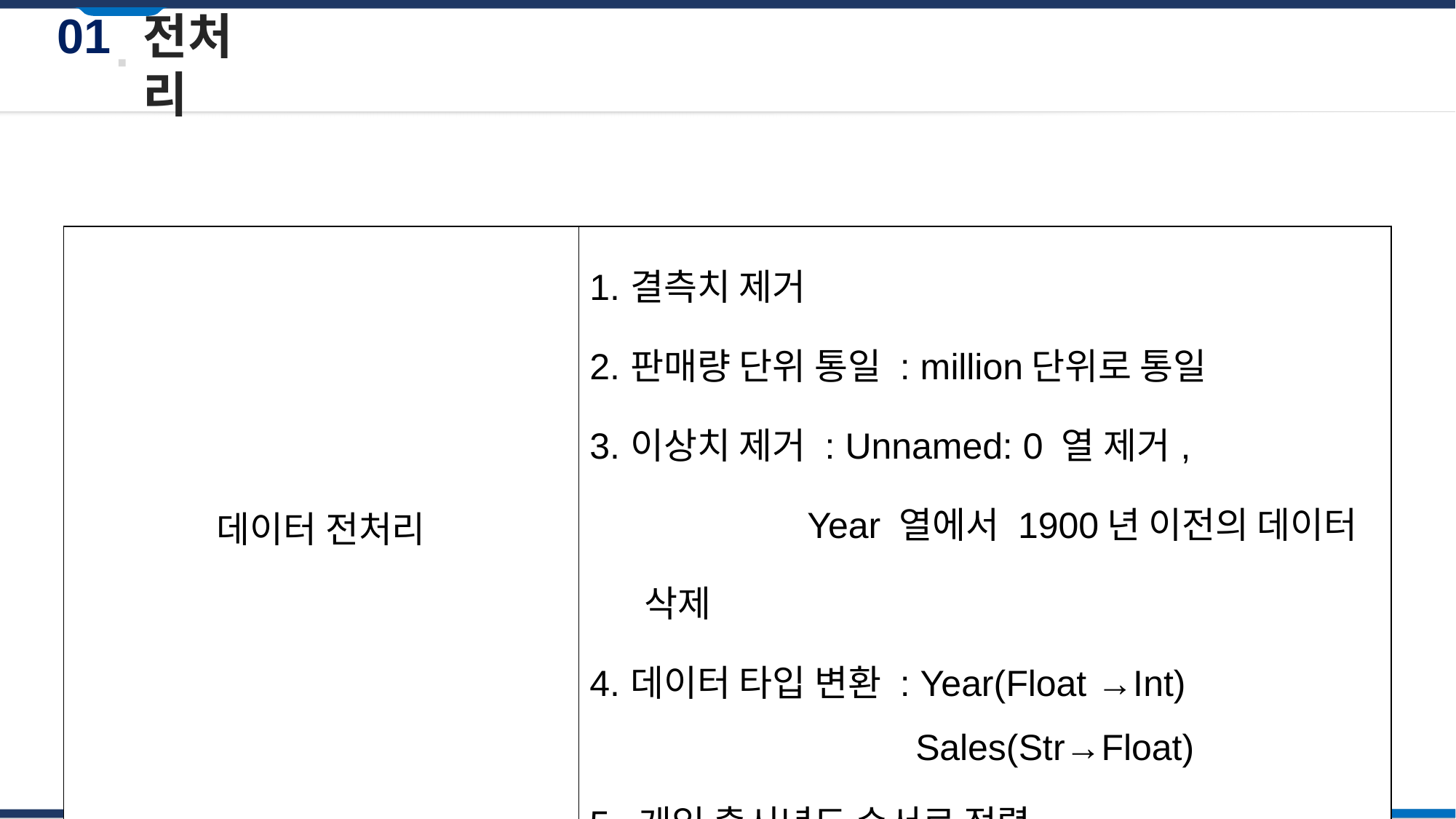

01
전처리

| 데이터 전처리 | 결측치 제거 판매량 단위 통일 : million단위로 통일 이상치 제거 : Unnamed: 0 열 제거, Year 열에서 1900년 이전의 데이터 삭제 데이터 타입 변환 : Year(Float →Int) Sales(Str→Float) 5. 게임 출시년도 순서로 정렬 |
| --- | --- |